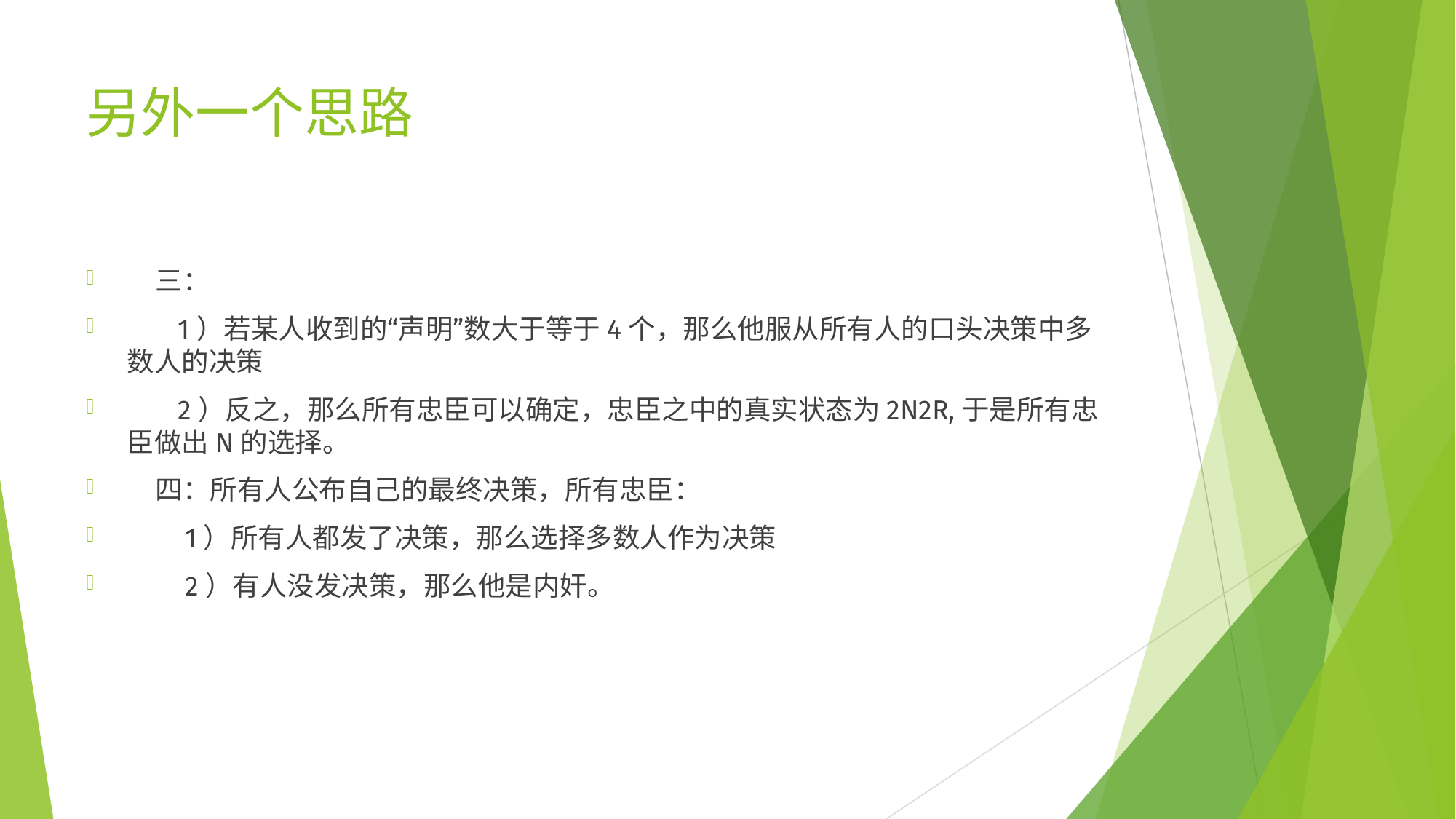

# 另外一个思路
   三：
       1）若某人收到的“声明”数大于等于4个，那么他服从所有人的口头决策中多数人的决策
       2）反之，那么所有忠臣可以确定，忠臣之中的真实状态为2N2R,于是所有忠臣做出N的选择。
   四：所有人公布自己的最终决策，所有忠臣：
        1）所有人都发了决策，那么选择多数人作为决策
        2）有人没发决策，那么他是内奸。